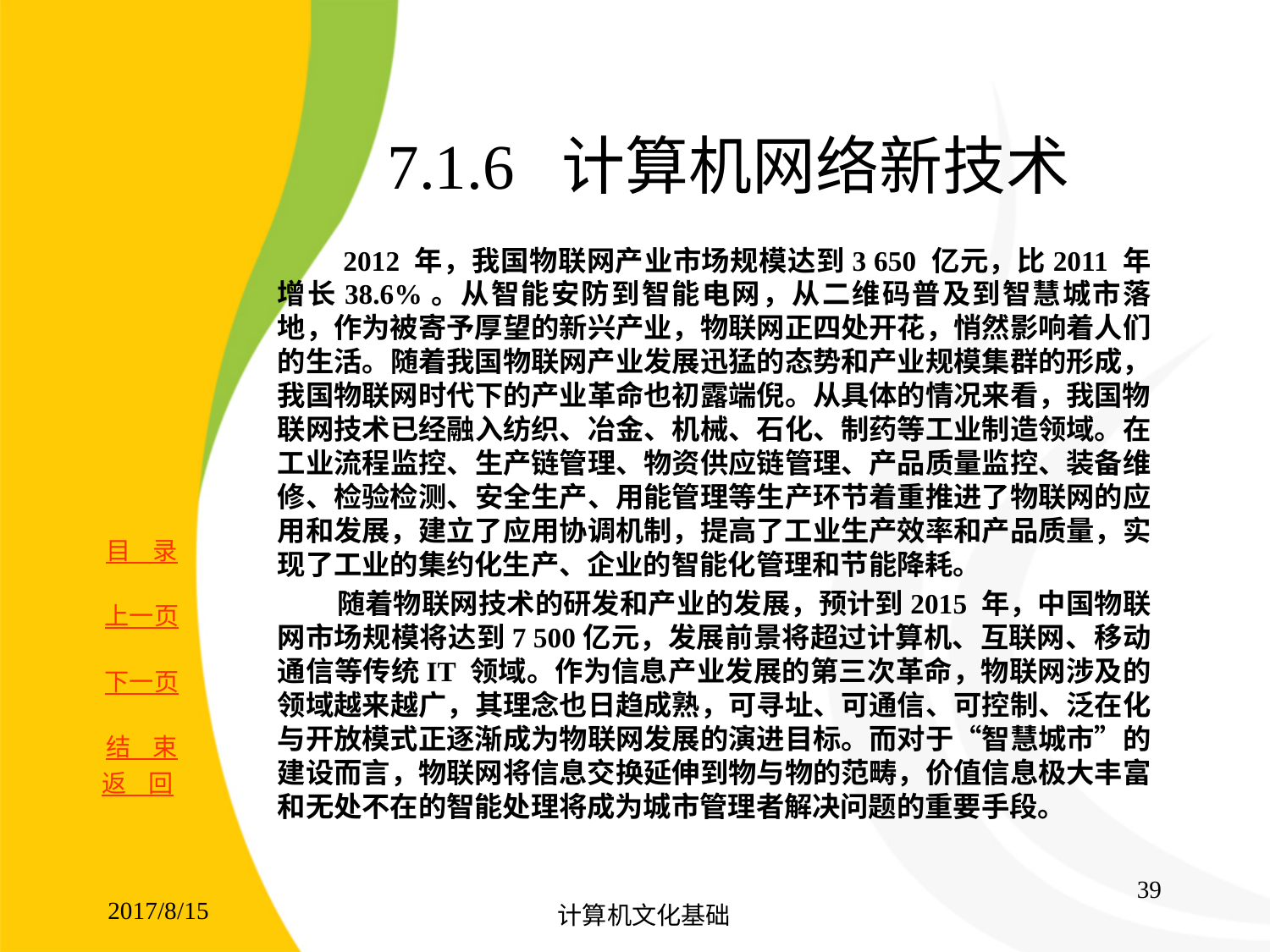

# 7.1.6  计算机网络新技术
             2012 年，我国物联网产业市场规模达到3 650 亿元，比2011 年增长38.6%。从智能安防到智能电网，从二维码普及到智慧城市落地，作为被寄予厚望的新兴产业，物联网正四处开花，悄然影响着人们的生活。随着我国物联网产业发展迅猛的态势和产业规模集群的形成，我国物联网时代下的产业革命也初露端倪。从具体的情况来看，我国物联网技术已经融入纺织、冶金、机械、石化、制药等工业制造领域。在工业流程监控、生产链管理、物资供应链管理、产品质量监控、装备维修、检验检测、安全生产、用能管理等生产环节着重推进了物联网的应用和发展，建立了应用协调机制，提高了工业生产效率和产品质量，实现了工业的集约化生产、企业的智能化管理和节能降耗。
        随着物联网技术的研发和产业的发展，预计到2015 年，中国物联网市场规模将达到7 500亿元，发展前景将超过计算机、互联网、移动通信等传统IT 领域。作为信息产业发展的第三次革命，物联网涉及的领域越来越广，其理念也日趋成熟，可寻址、可通信、可控制、泛在化与开放模式正逐渐成为物联网发展的演进目标。而对于“智慧城市”的建设而言，物联网将信息交换延伸到物与物的范畴，价值信息极大丰富和无处不在的智能处理将成为城市管理者解决问题的重要手段。
返    回
39
2017/8/15